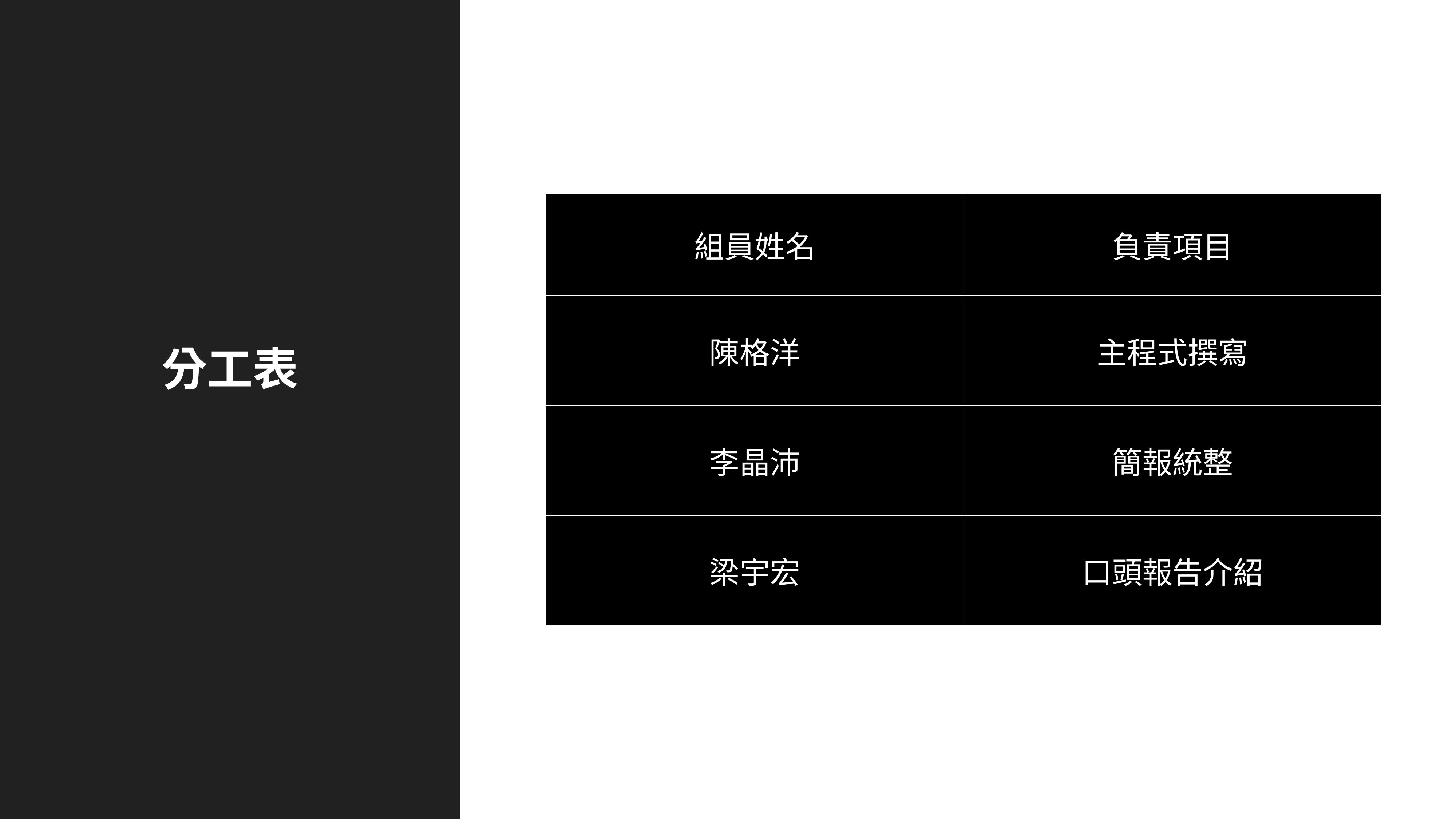

| 組員姓名 | 負責項目 |
| --- | --- |
| 陳格洋 | 主程式撰寫 |
| 李晶沛 | 簡報統整 |
| 梁宇宏 | 口頭報告介紹 |
分工表